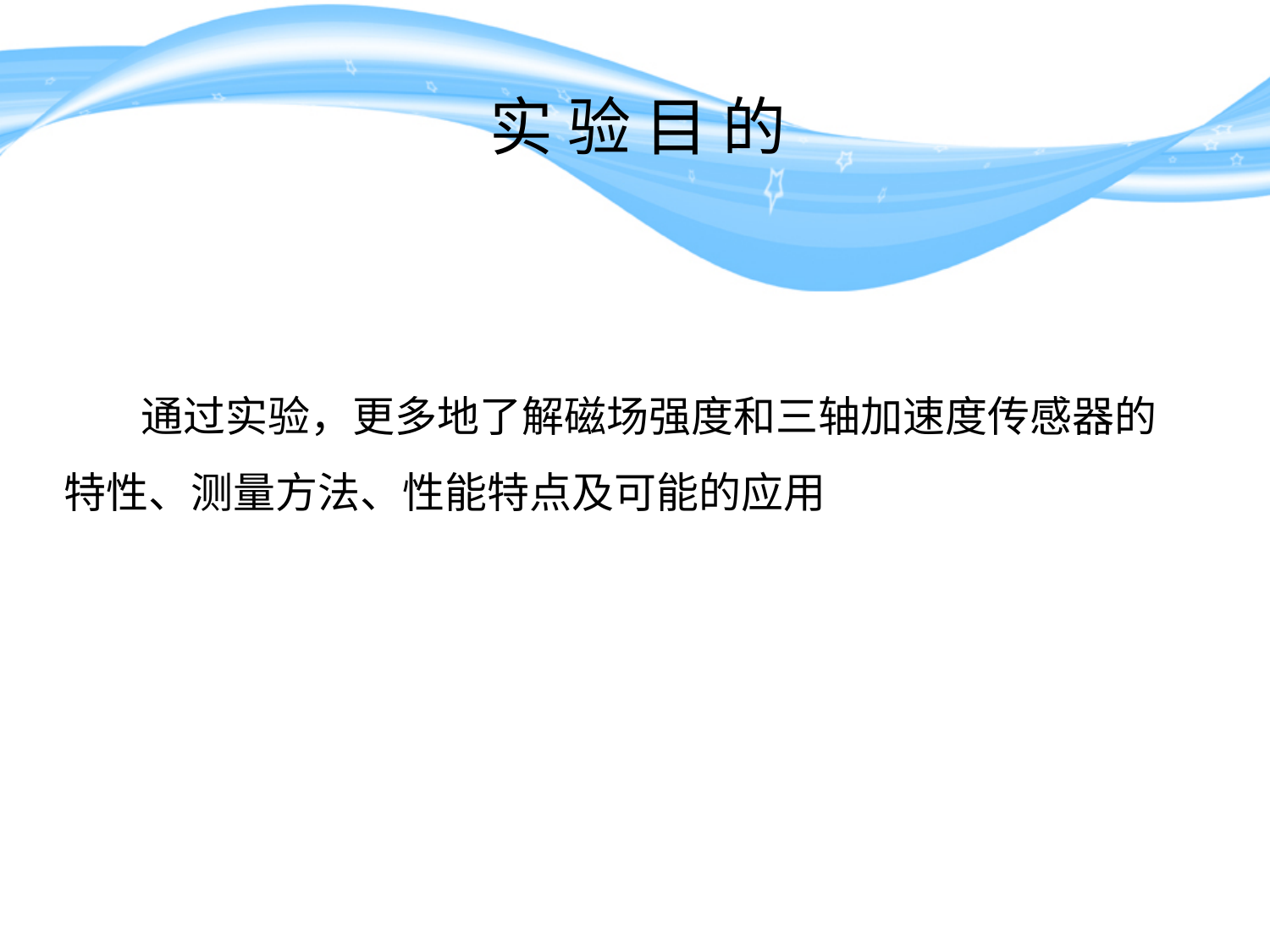

实 验 目 的
       通过实验，更多地了解磁场强度和三轴加速度传感器的特性、测量方法、性能特点及可能的应用